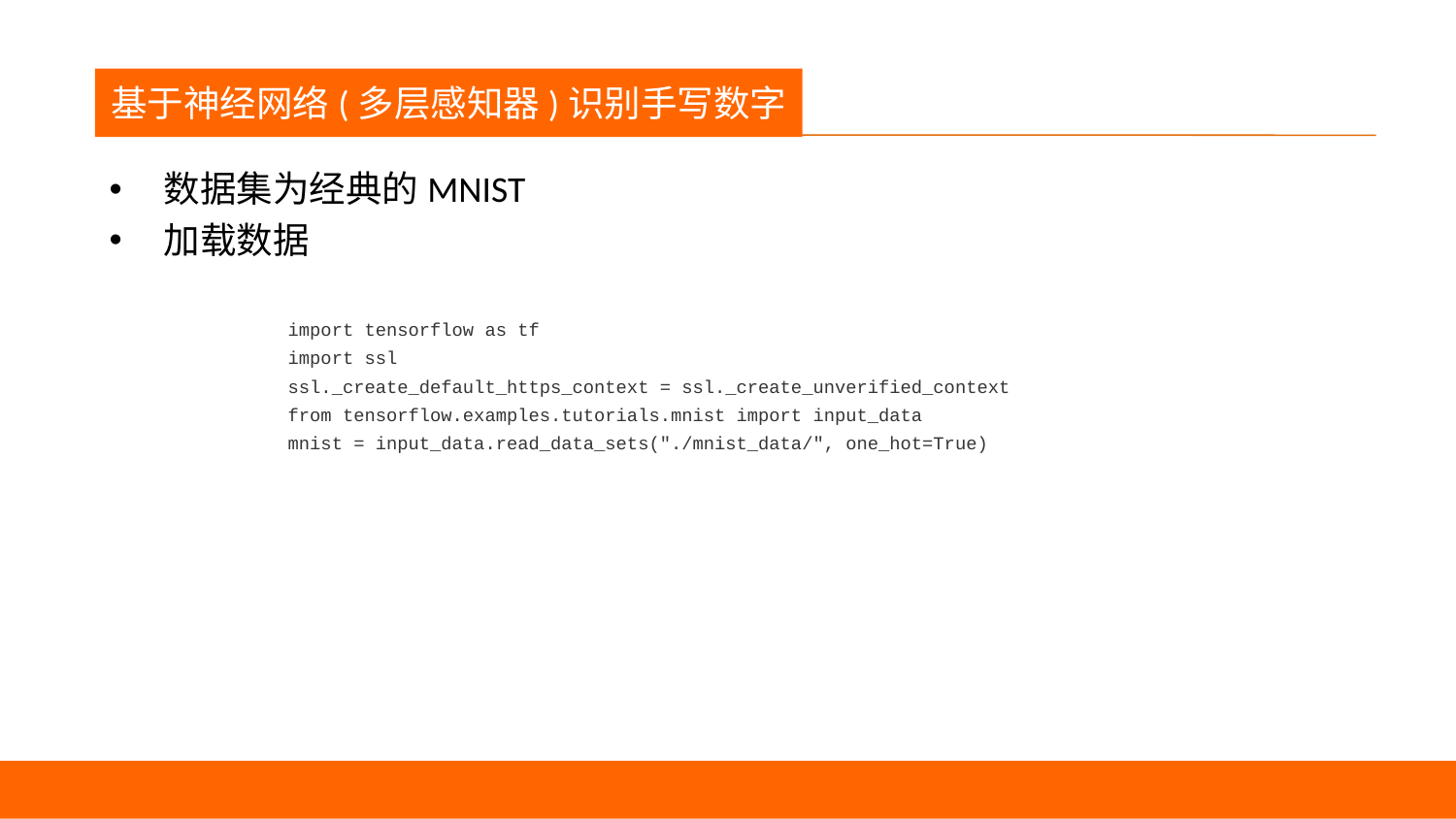

议程
基于神经网络(多层感知器)识别手写数字

数据集为经典的MNIST
加载数据
import tensorflow as tf
import ssl
ssl._create_default_https_context = ssl._create_unverified_context
from tensorflow.examples.tutorials.mnist import input_data
mnist = input_data.read_data_sets("./mnist_data/", one_hot=True)